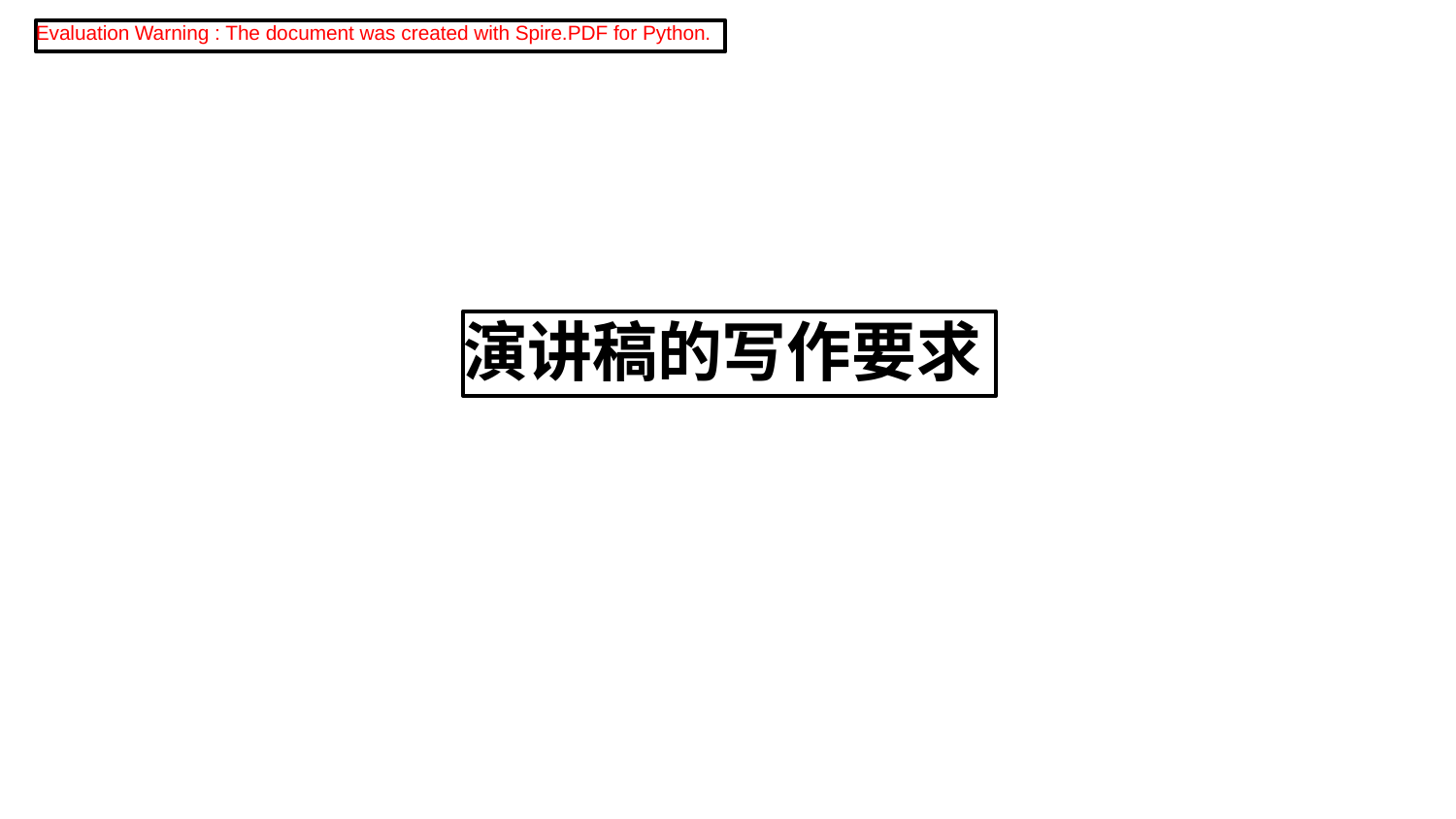

Evaluation Warning : The document was created with Spire.PDF for Python.
演讲稿的写作要求